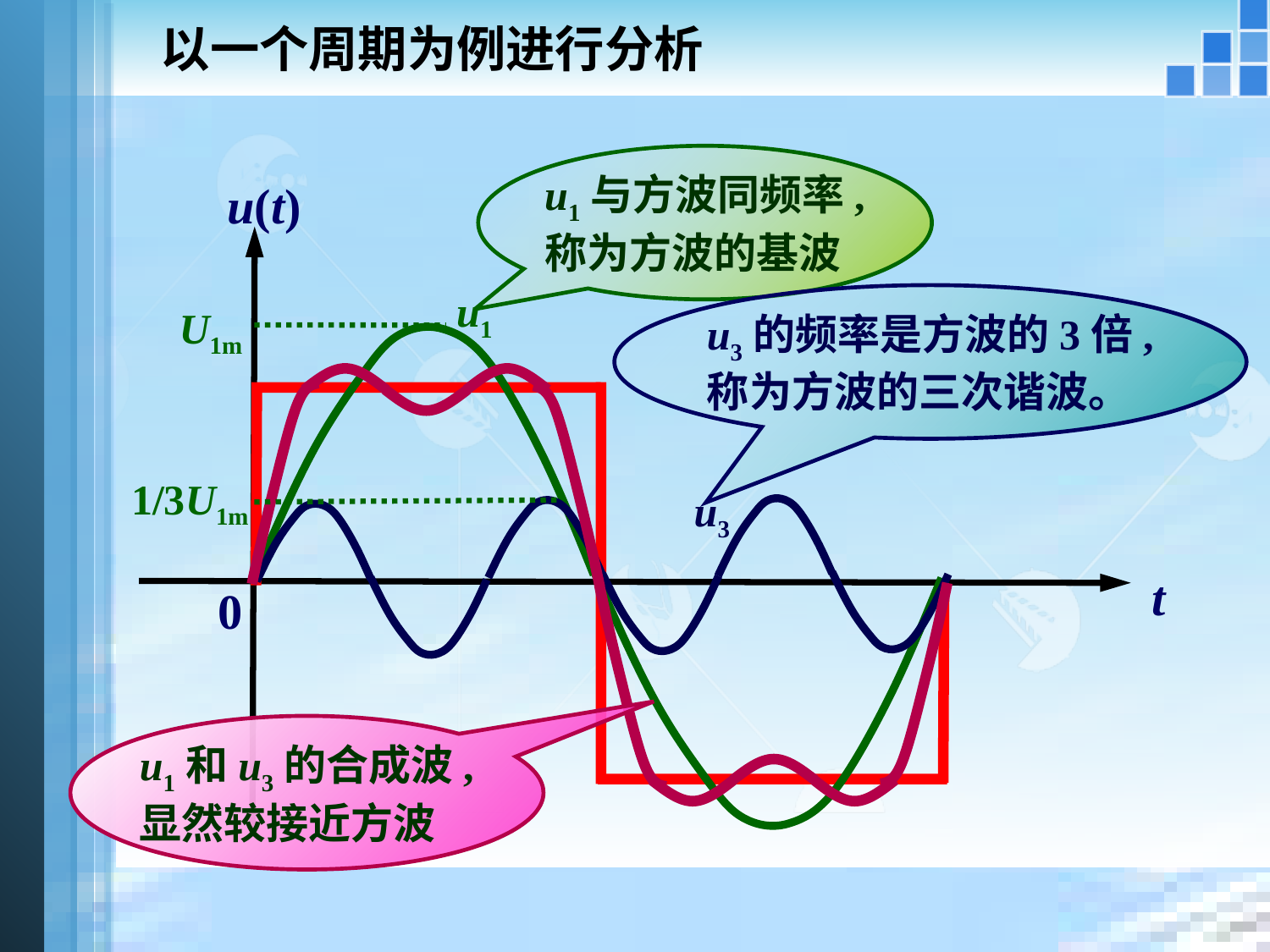

# 以一个周期为例进行分析

u1与方波同频率,
称为方波的基波
u(t)

t
0

u1

u3的频率是方波的3倍,
称为方波的三次谐波。
U1m

1/3U1m
u3

u1和u3的合成波,
显然较接近方波